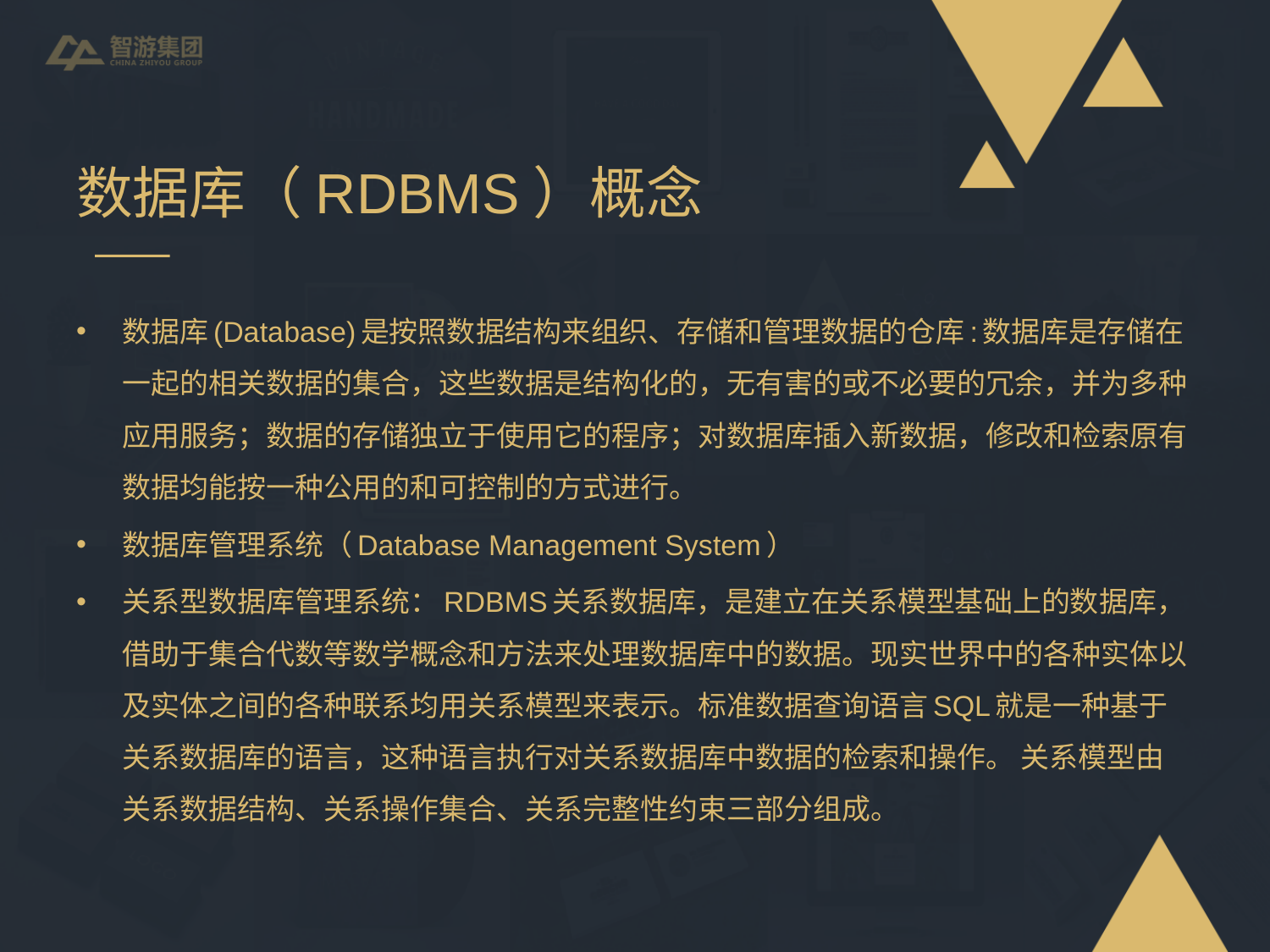

# 数据库（RDBMS）概念
数据库(Database)是按照数据结构来组织、存储和管理数据的仓库:数据库是存储在一起的相关数据的集合，这些数据是结构化的，无有害的或不必要的冗余，并为多种应用服务；数据的存储独立于使用它的程序；对数据库插入新数据，修改和检索原有数据均能按一种公用的和可控制的方式进行。
数据库管理系统（Database Management System）
关系型数据库管理系统：RDBMS关系数据库，是建立在关系模型基础上的数据库，借助于集合代数等数学概念和方法来处理数据库中的数据。现实世界中的各种实体以及实体之间的各种联系均用关系模型来表示。标准数据查询语言SQL就是一种基于关系数据库的语言，这种语言执行对关系数据库中数据的检索和操作。 关系模型由关系数据结构、关系操作集合、关系完整性约束三部分组成。